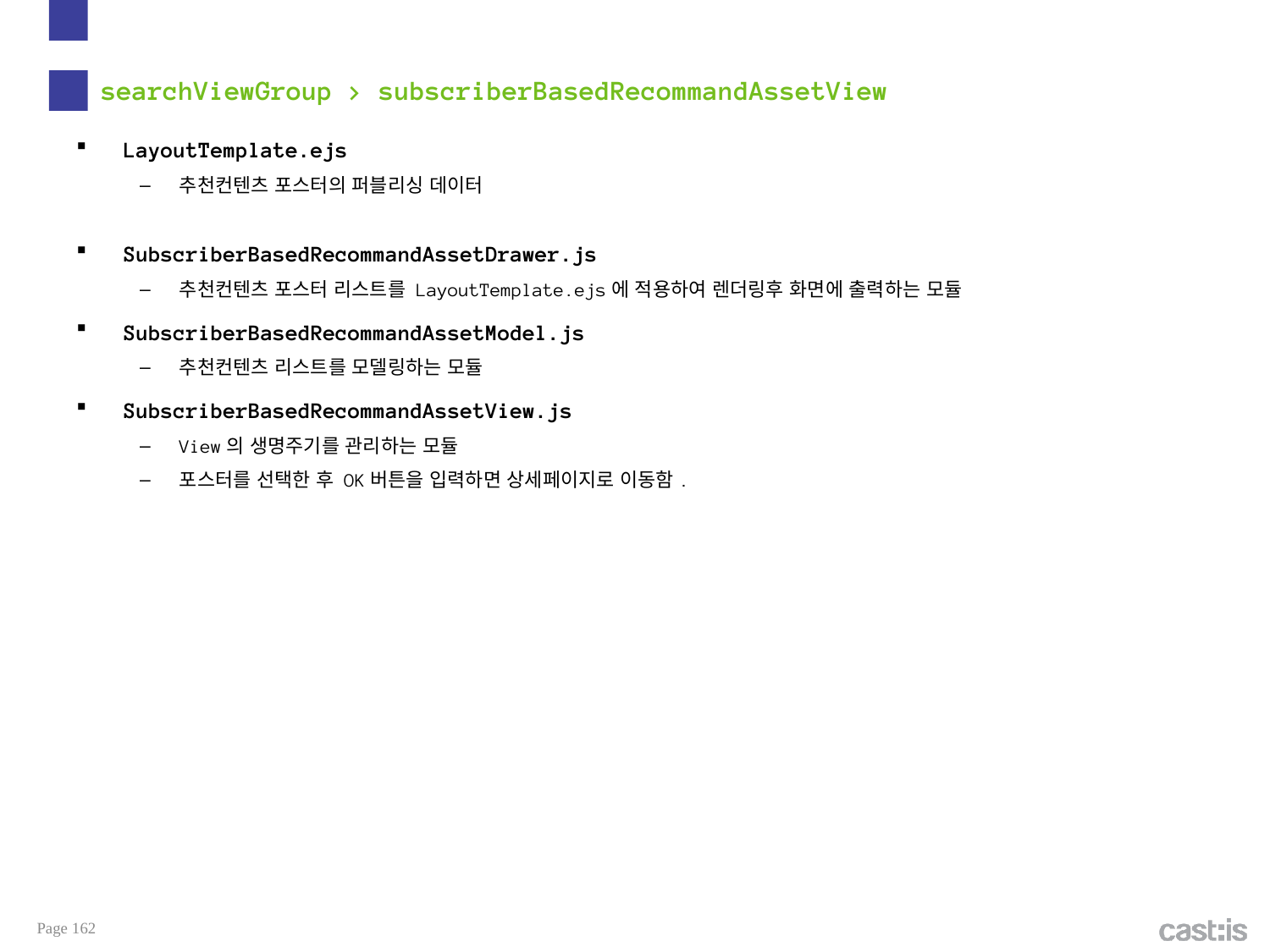

# searchViewGroup > subscriberBasedRecommandAssetView
LayoutTemplate.ejs
추천컨텐츠 포스터의 퍼블리싱 데이터

SubscriberBasedRecommandAssetDrawer.js
추천컨텐츠 포스터 리스트를 LayoutTemplate.ejs에 적용하여 렌더링후 화면에 출력하는 모듈

SubscriberBasedRecommandAssetModel.js
추천컨텐츠 리스트를 모델링하는 모듈

SubscriberBasedRecommandAssetView.js
View의 생명주기를 관리하는 모듈
포스터를 선택한 후 OK버튼을 입력하면 상세페이지로 이동함.

Page 162